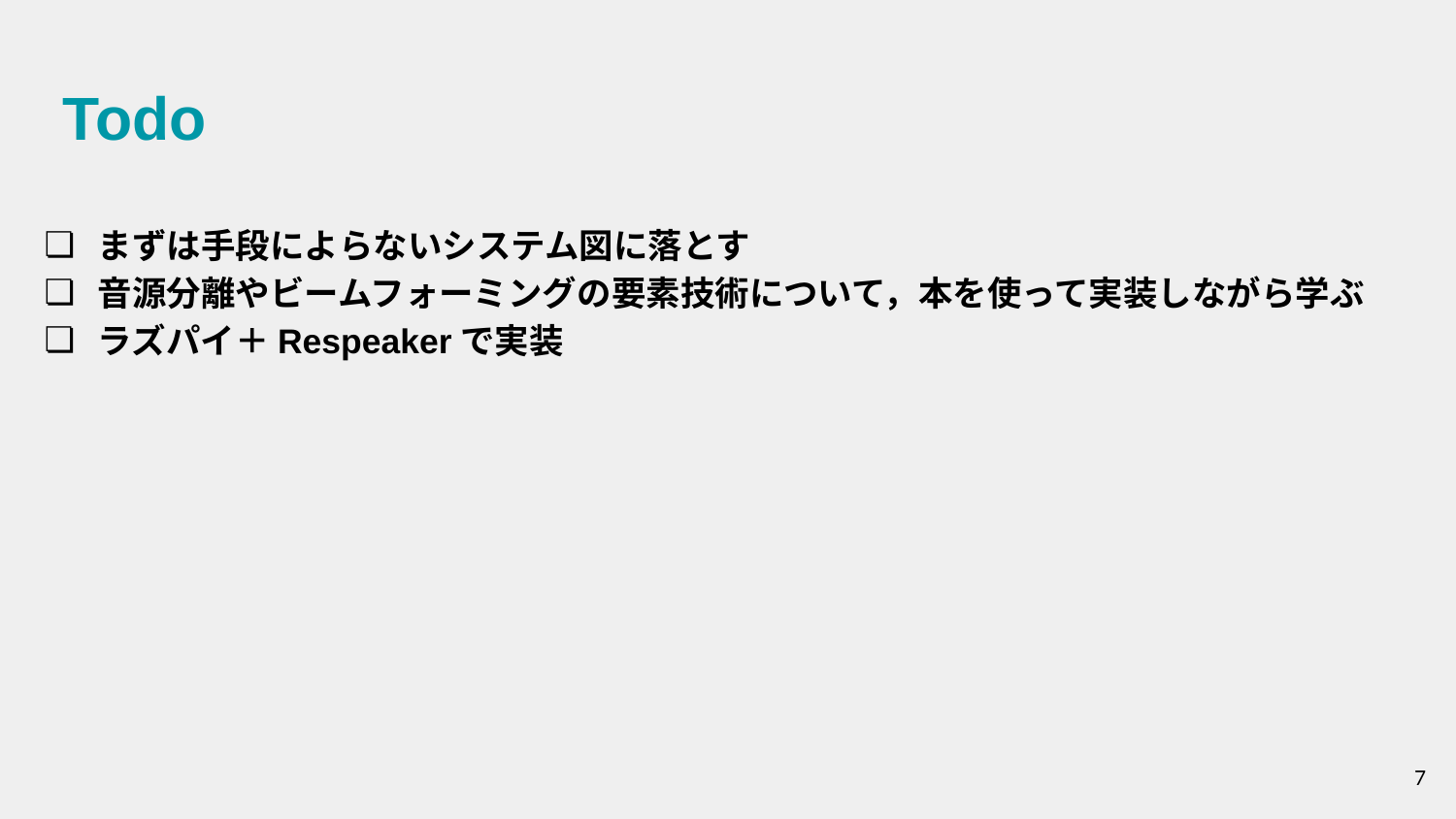

# Todo
まずは手段によらないシステム図に落とす
音源分離やビームフォーミングの要素技術について，本を使って実装しながら学ぶ
ラズパイ＋Respeakerで実装
7